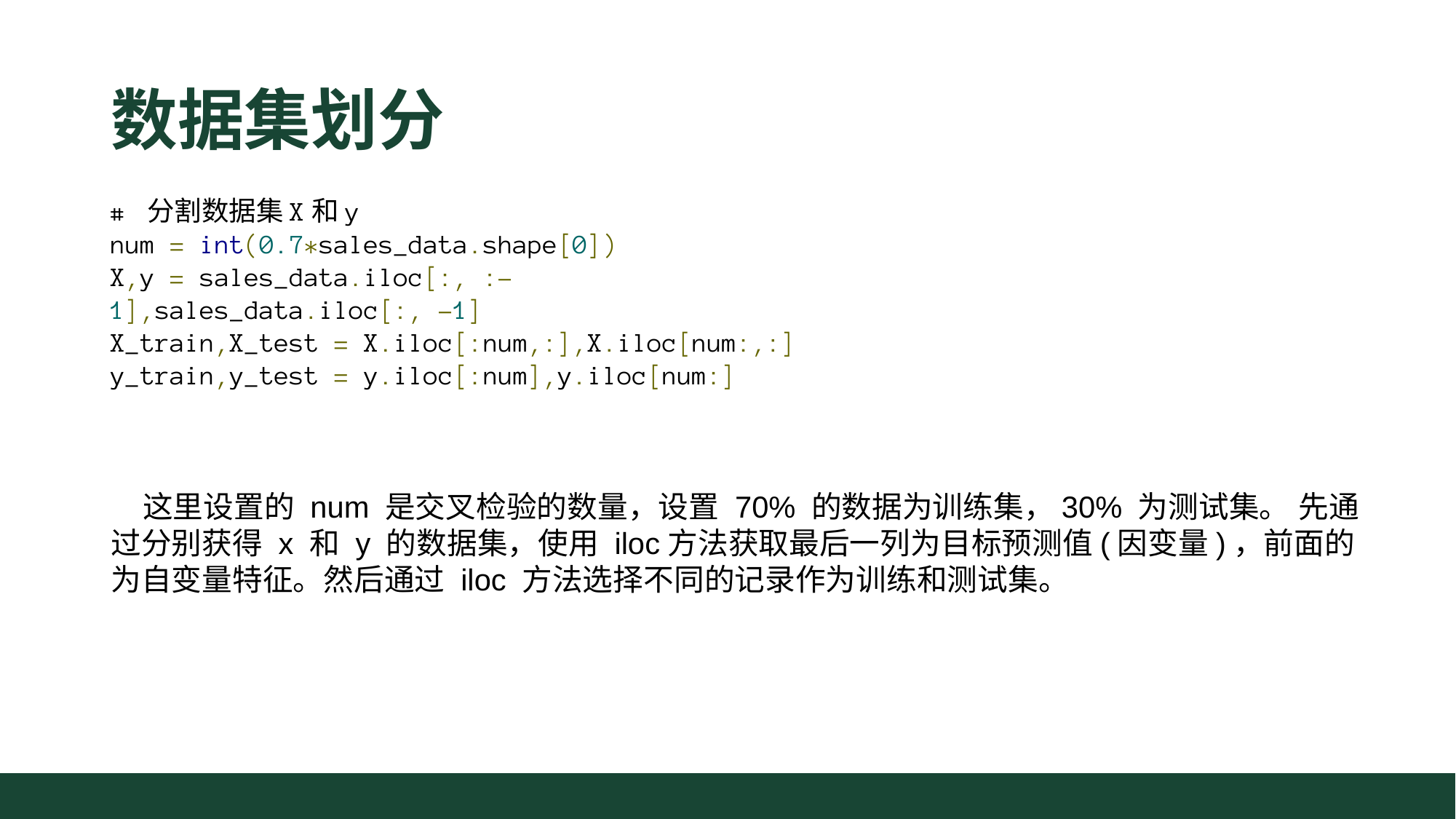

# 数据集划分
# 分割数据集X和y
num = int(0.7*sales_data.shape[0])
X,y = sales_data.iloc[:, :-1],sales_data.iloc[:, -1]
X_train,X_test = X.iloc[:num,:],X.iloc[num:,:]
y_train,y_test = y.iloc[:num],y.iloc[num:]
这里设置的 num 是交叉检验的数量，设置 70% 的数据为训练集，30% 为测试集。 先通过分别获得 x 和 y 的数据集，使用 iloc方法获取最后一列为目标预测值(因变量)，前面的为自变量特征。然后通过 iloc 方法选择不同的记录作为训练和测试集。